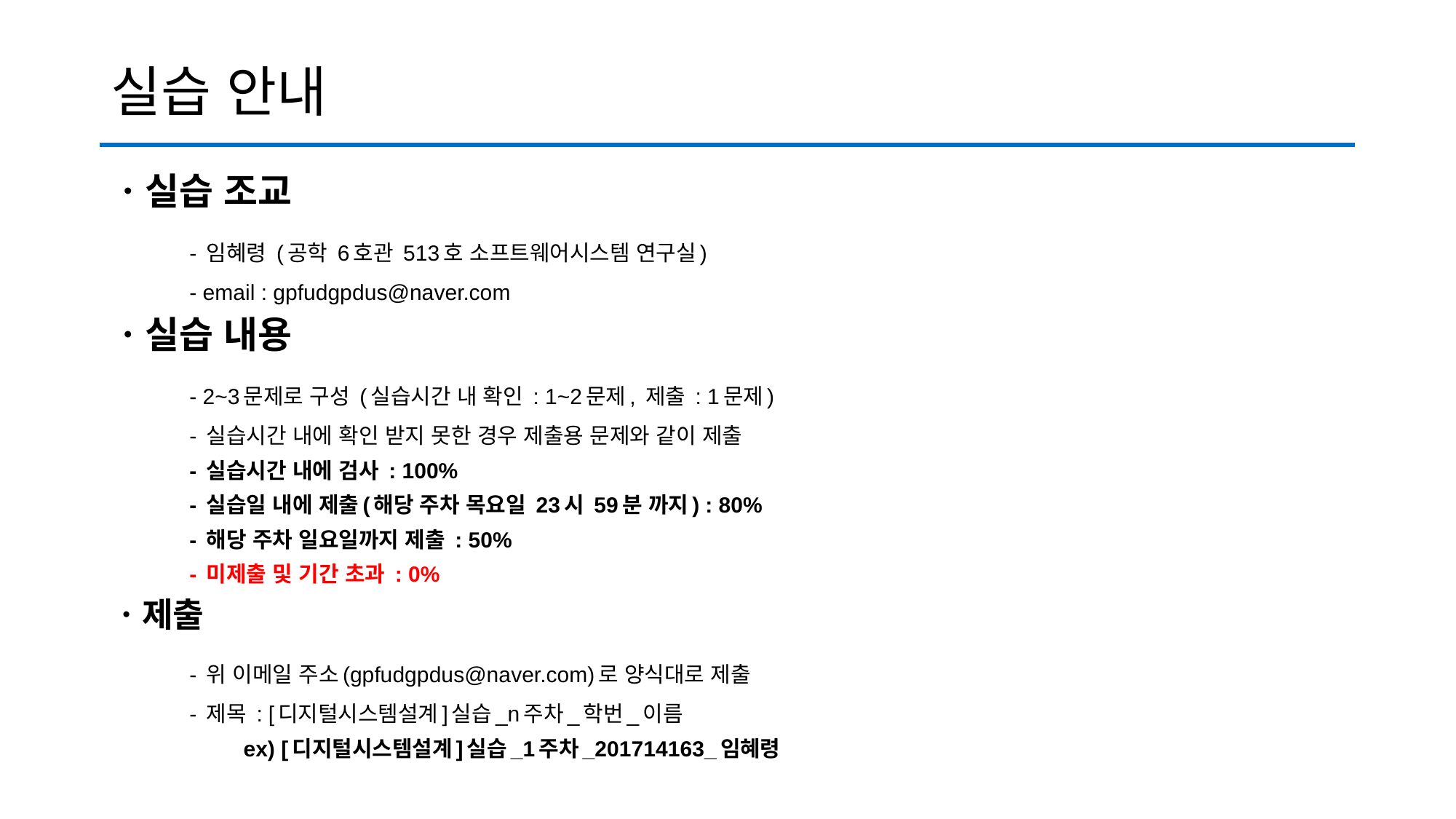

# 실습 안내
ㆍ실습 조교
	- 임혜령 (공학 6호관 513호 소프트웨어시스템 연구실)
	- email : gpfudgpdus@naver.com
ㆍ실습 내용
	- 2~3문제로 구성 (실습시간 내 확인 : 1~2문제, 제출 : 1문제)
	- 실습시간 내에 확인 받지 못한 경우 제출용 문제와 같이 제출
	- 실습시간 내에 검사 : 100%
	- 실습일 내에 제출(해당 주차 목요일 23시 59분 까지) : 80%
	- 해당 주차 일요일까지 제출 : 50%
	- 미제출 및 기간 초과 : 0%
ㆍ제출
	- 위 이메일 주소(gpfudgpdus@naver.com)로 양식대로 제출
	- 제목 : [디지털시스템설계]실습_n주차_학번_이름
	         ex) [디지털시스템설계]실습_1주차_201714163_임혜령